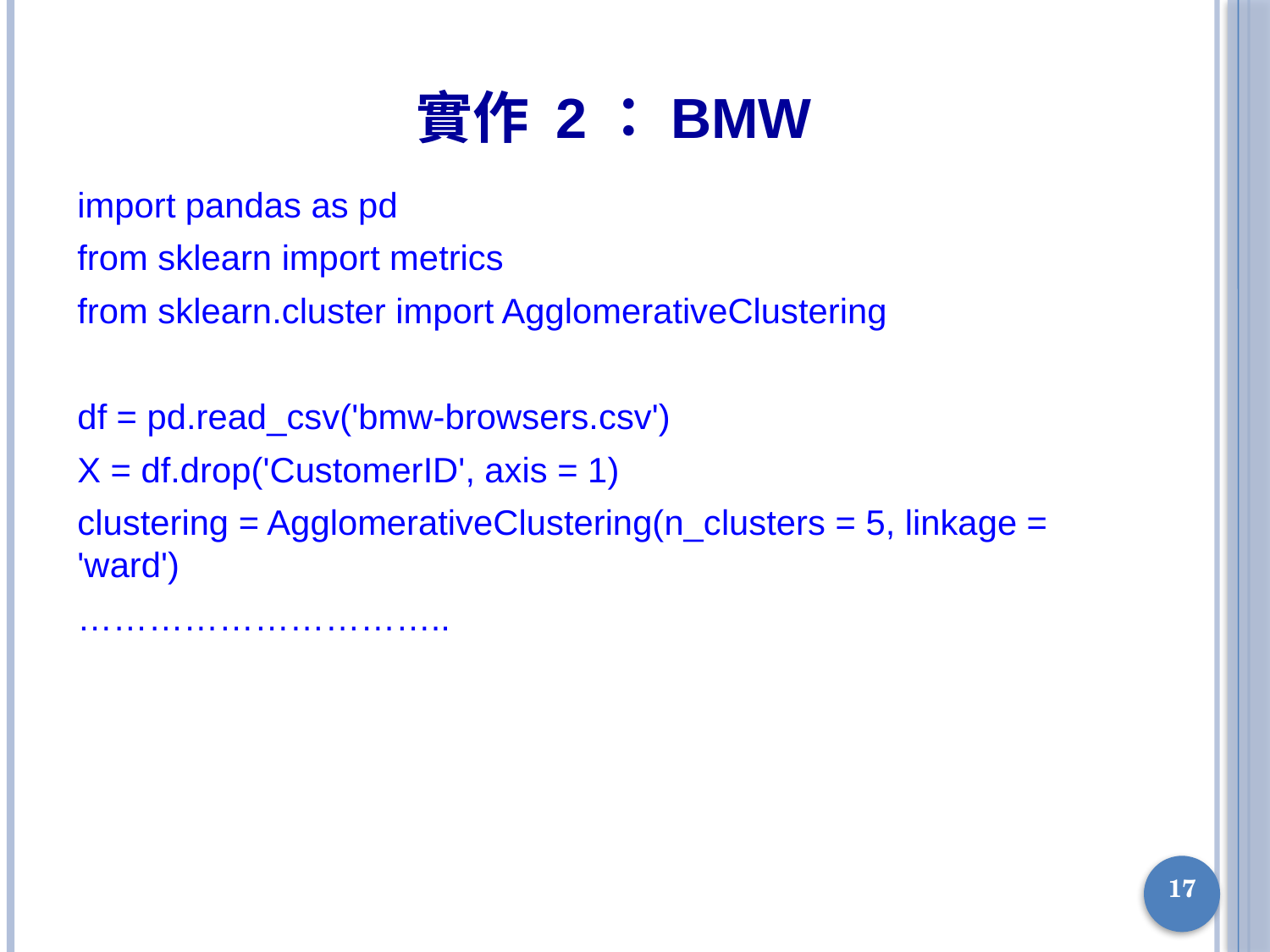

# 實作 2：BMW
import pandas as pd
from sklearn import metrics
from sklearn.cluster import AgglomerativeClustering

df = pd.read_csv('bmw-browsers.csv')
X = df.drop('CustomerID', axis = 1)
clustering = AgglomerativeClustering(n_clusters = 5, linkage = 'ward')
…………………………..
17